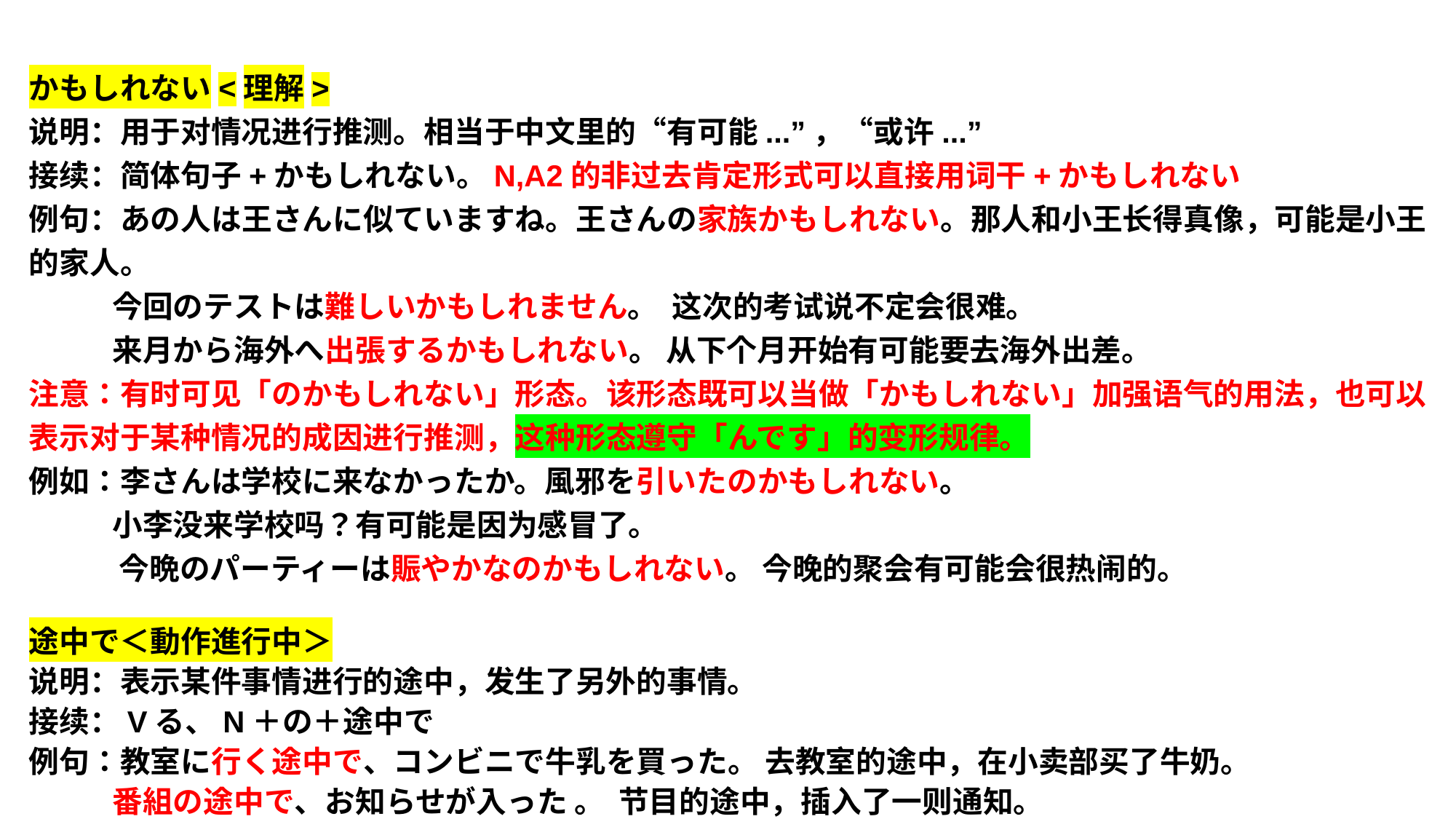

かもしれない<理解>
说明：用于对情况进行推测。相当于中文里的“有可能...”，“或许...”
接续：简体句子+かもしれない。N,A2的非过去肯定形式可以直接用词干+かもしれない
例句：あの人は王さんに似ていますね。王さんの家族かもしれない。那人和小王长得真像，可能是小王的家人。
           今回のテストは難しいかもしれません。  这次的考试说不定会很难。
           来月から海外へ出張するかもしれない。 从下个月开始有可能要去海外出差。
注意：有时可见「のかもしれない」形态。该形态既可以当做「かもしれない」加强语气的用法，也可以表示对于某种情况的成因进行推测，这种形态遵守「んです」的变形规律。
例如：李さんは学校に来なかったか。風邪を引いたのかもしれない。
           小李没来学校吗？有可能是因为感冒了。
            今晩のパーティーは賑やかなのかもしれない。 今晚的聚会有可能会很热闹的。

途中で＜動作進行中＞
说明：表示某件事情进行的途中，发生了另外的事情。
接续：Vる、N＋の＋途中で
例句：教室に行く途中で、コンビニで牛乳を買った。 去教室的途中，在小卖部买了牛奶。
           番組の途中で、お知らせが入った 。  节目的途中，插入了一则通知。